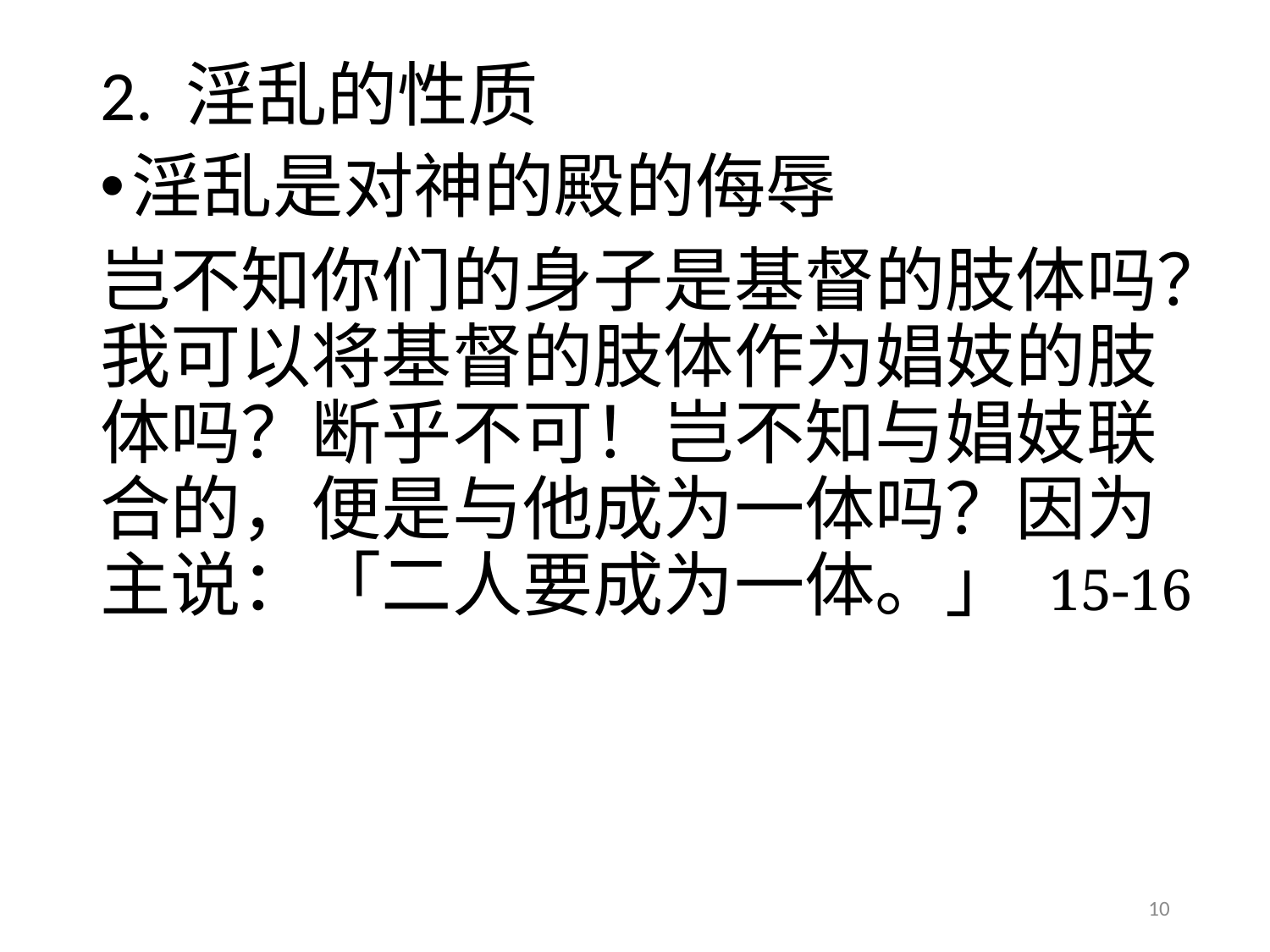

# 2. 淫乱的性质
淫乱是对神的殿的侮辱
岂不知你们的身子是基督的肢体吗？我可以将基督的肢体作为娼妓的肢体吗？断乎不可！岂不知与娼妓联合的，便是与他成为一体吗？因为主说：「二人要成为一体。」 15-16
10